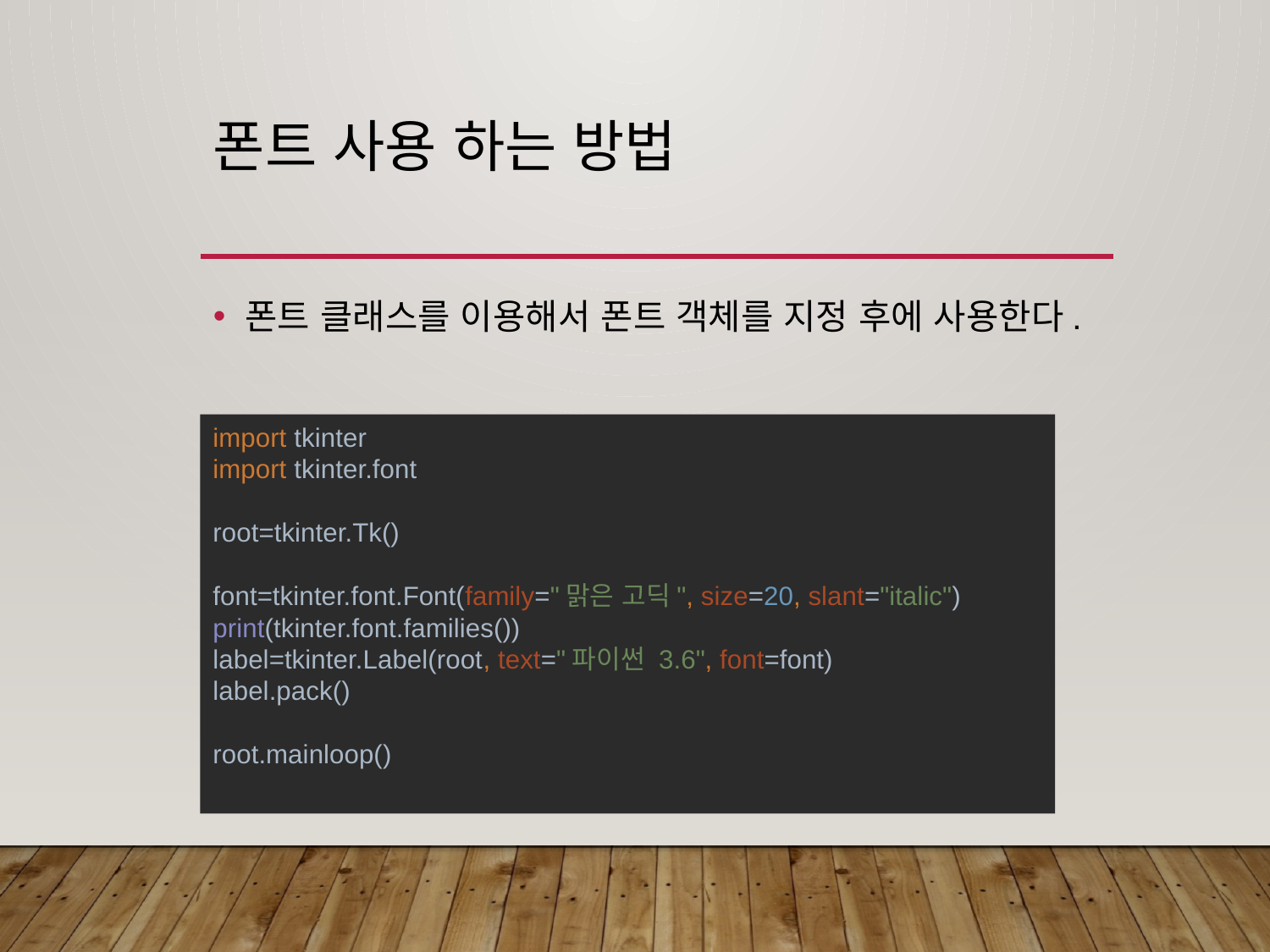

# 폰트 사용 하는 방법
폰트 클래스를 이용해서 폰트 객체를 지정 후에 사용한다.
import tkinter
import tkinter.font
root=tkinter.Tk()
font=tkinter.font.Font(family="맑은 고딕", size=20, slant="italic")
print(tkinter.font.families())
label=tkinter.Label(root, text="파이썬 3.6", font=font)
label.pack()
root.mainloop()